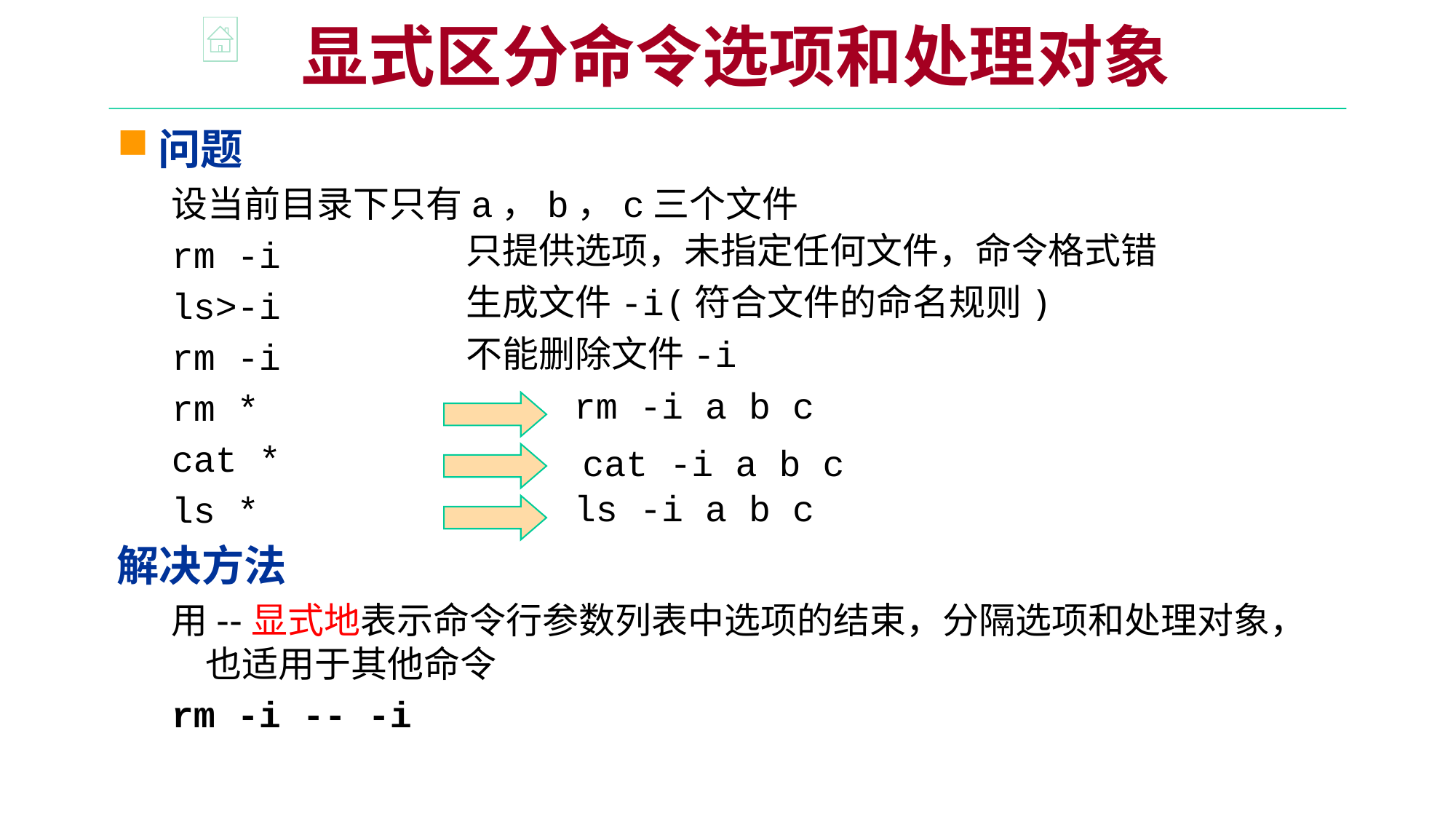

显式区分命令选项和处理对象

问题
设当前目录下只有a，b，c三个文件
rm -i
ls>-i
rm -i
rm *
cat *
ls *
解决方法
用--显式地表示命令行参数列表中选项的结束，分隔选项和处理对象，也适用于其他命令
rm -i -- -i

只提供选项，未指定任何文件，命令格式错
生成文件-i(符合文件的命名规则)
不能删除文件-i

 rm -i a b c

 cat -i a b c

 ls -i a b c